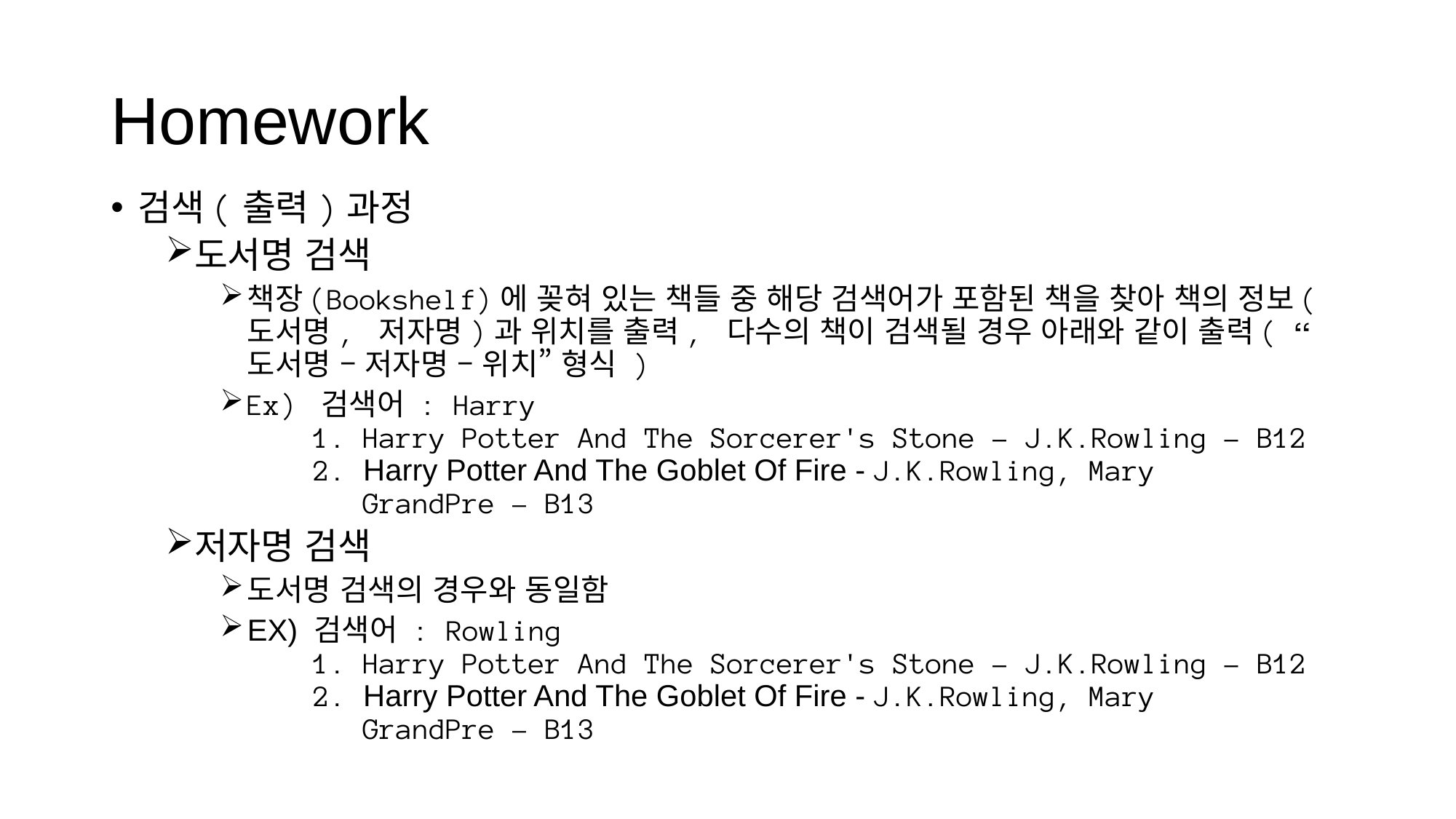

# Homework
검색(출력)과정
도서명 검색
책장(Bookshelf)에 꽂혀 있는 책들 중 해당 검색어가 포함된 책을 찾아 책의 정보(도서명, 저자명)과 위치를 출력, 다수의 책이 검색될 경우 아래와 같이 출력( “도서명 – 저자명 – 위치” 형식 )
Ex) 검색어 : Harry
    1. Harry Potter And The Sorcerer's Stone - J.K.Rowling - B12
    2. Harry Potter And The Goblet Of Fire - J.K.Rowling, Mary
       GrandPre – B13
저자명 검색
도서명 검색의 경우와 동일함
EX) 검색어 : Rowling
    1. Harry Potter And The Sorcerer's Stone - J.K.Rowling - B12
    2. Harry Potter And The Goblet Of Fire - J.K.Rowling, Mary
       GrandPre – B13